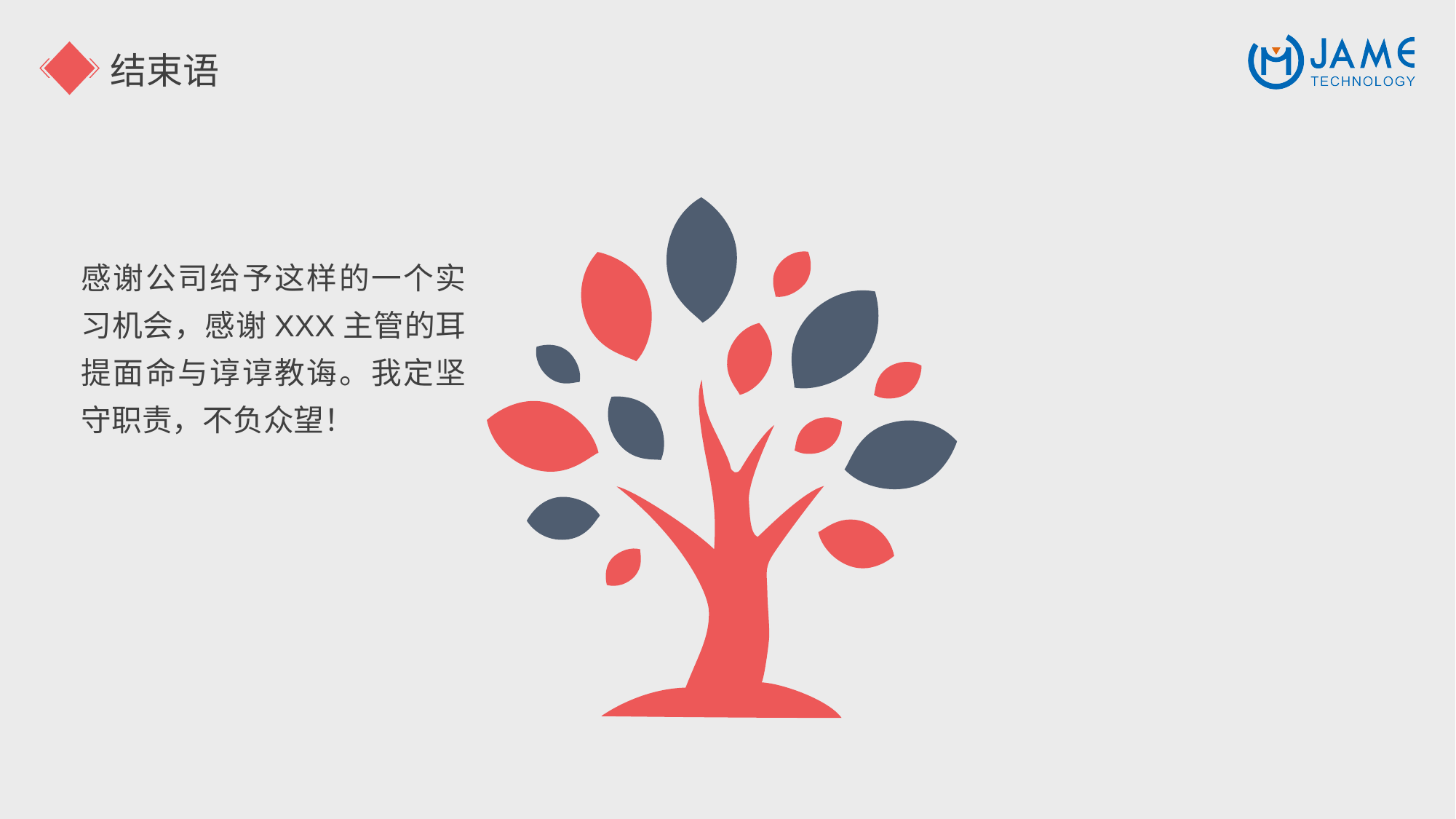

结束语

感谢公司给予这样的一个实习机会，感谢XXX主管的耳提面命与谆谆教诲。我定坚守职责，不负众望！